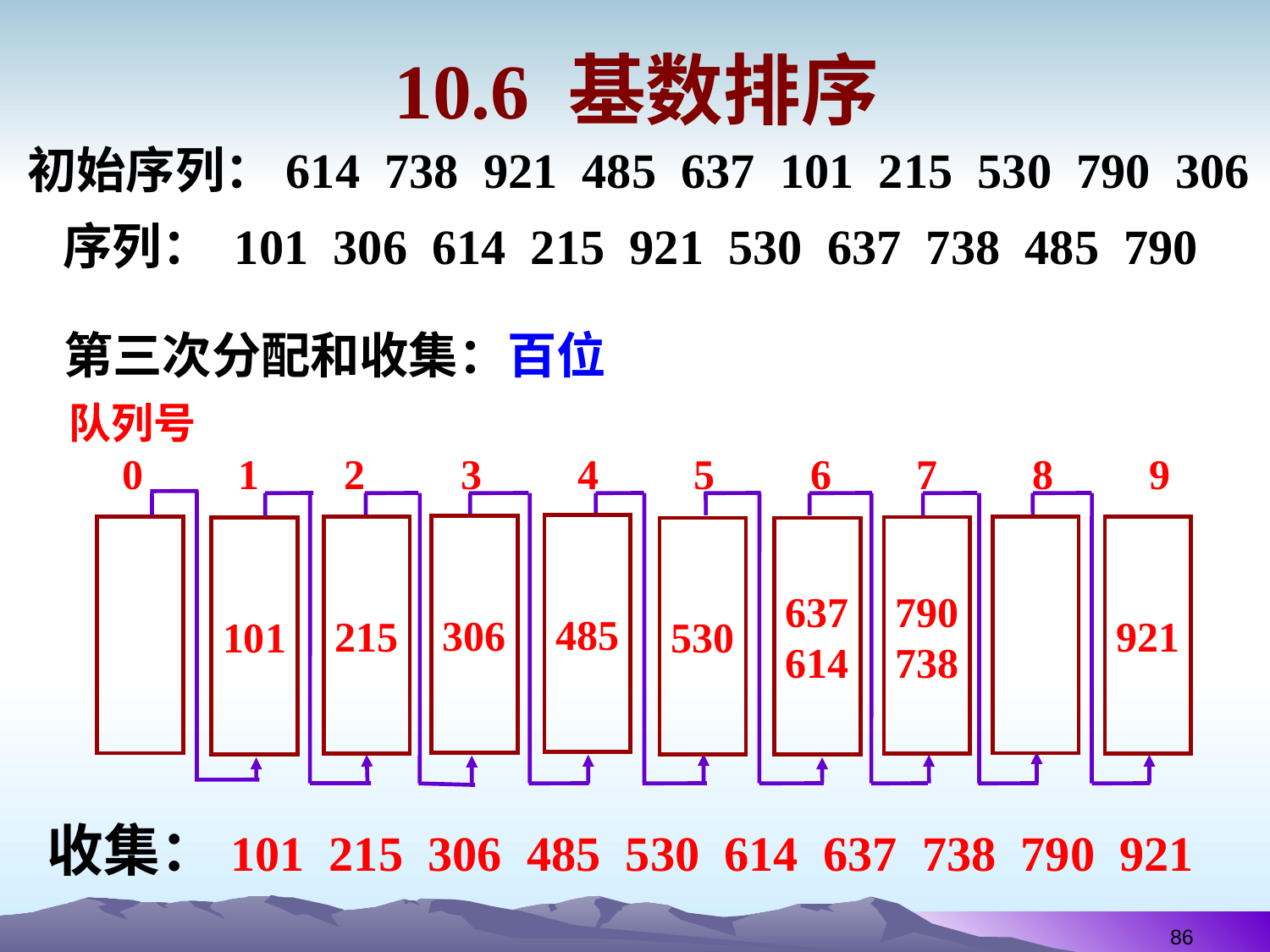

# 10.6 基数排序
初始序列：614  738  921  485  637  101  215  530  790  306
序列： 101  306  614  215  921  530  637  738  485  790
第三次分配和收集：百位
队列号
     0         1        2         3         4         5         6        7         8         9

485
306

215
921
790
738
101
530
637
614

收集：101  215  306  485  530  614  637  738  790  921
86